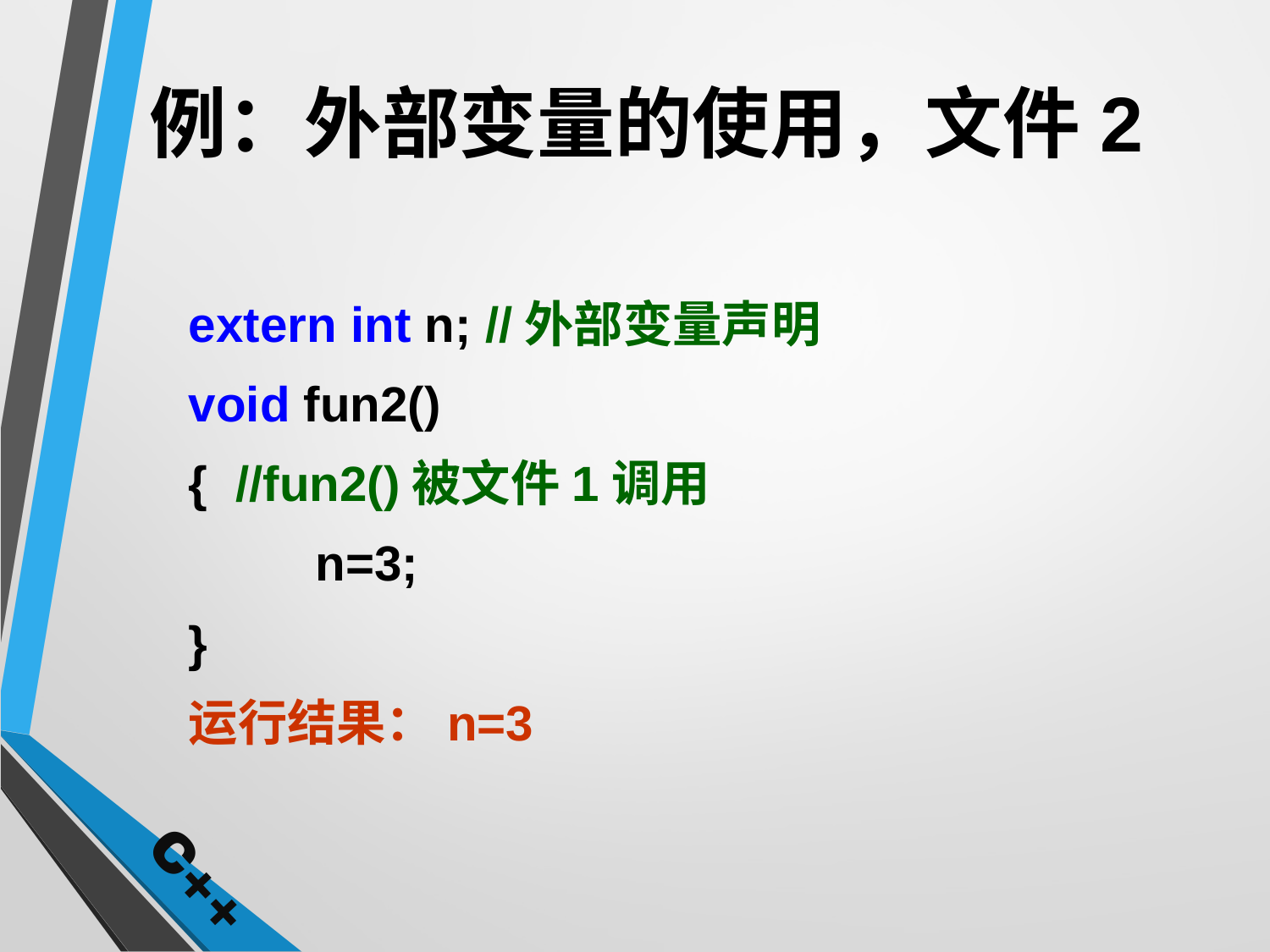

# 例：外部变量的使用，文件2
	extern int n; //外部变量声明
	void fun2()
	{  //fun2()被文件1调用
		n=3;
	}
	运行结果：n=3